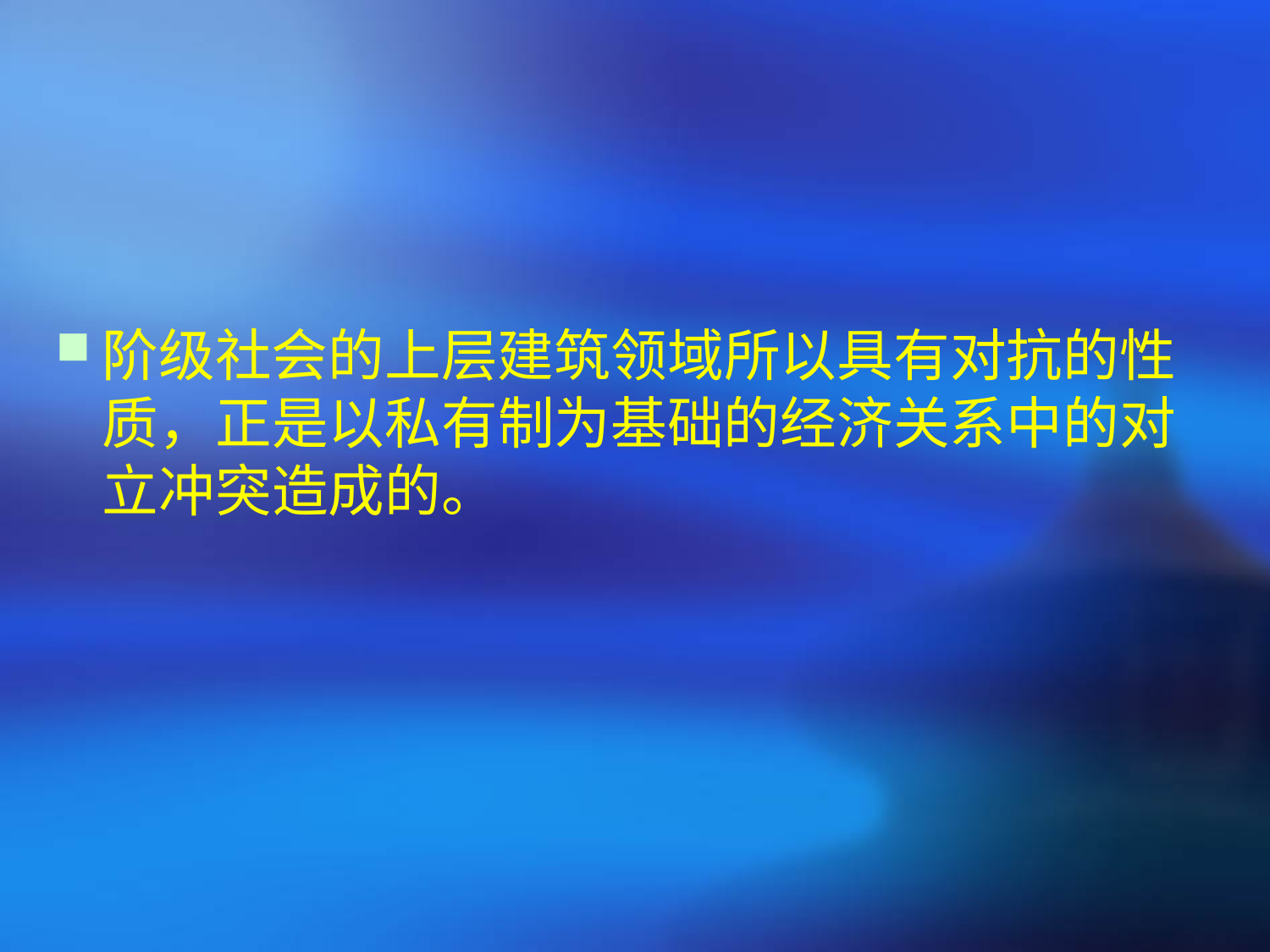

阶级社会的上层建筑领域所以具有对抗的性质，正是以私有制为基础的经济关系中的对立冲突造成的。